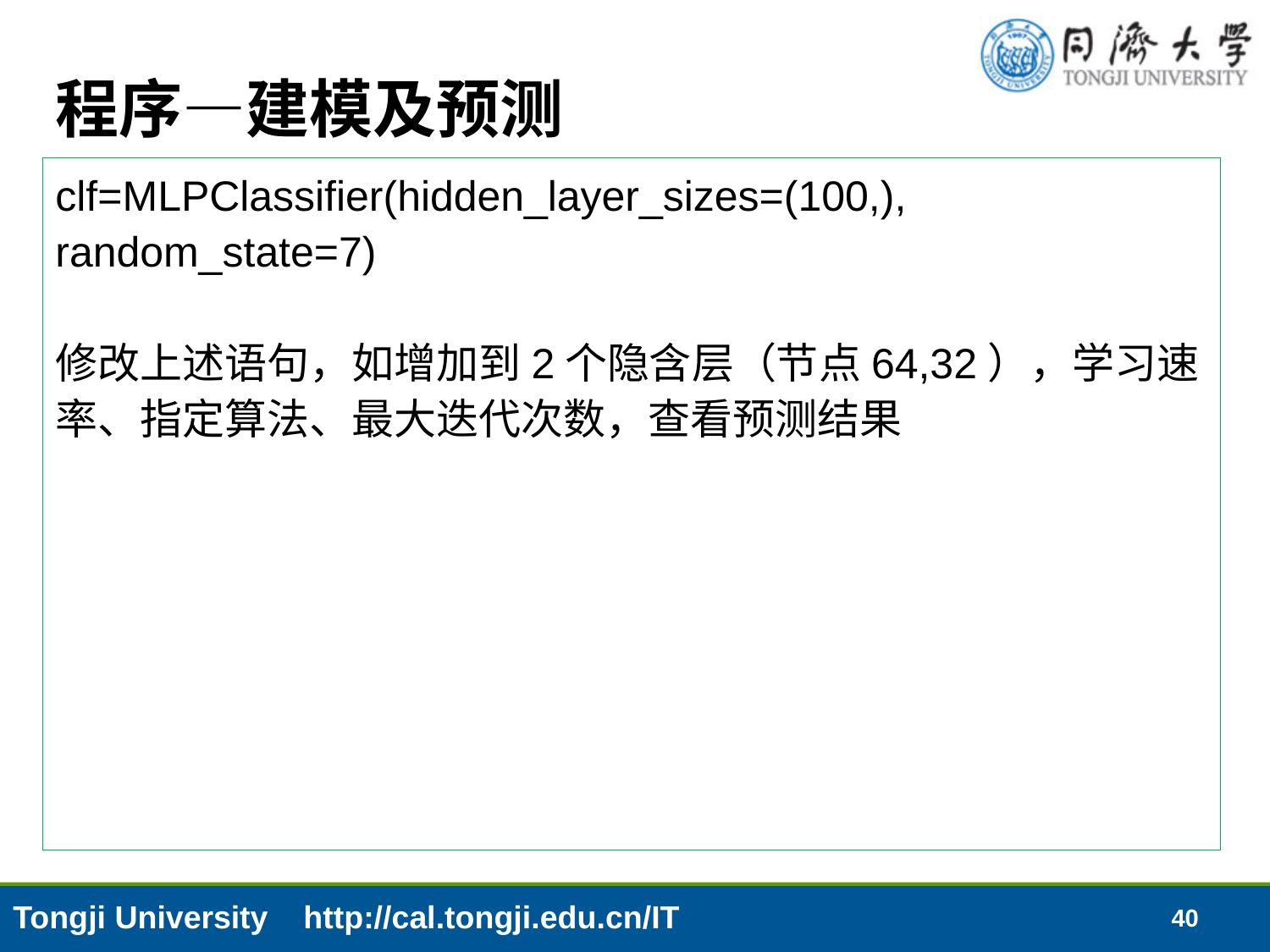

# 程序—建模及预测
clf=MLPClassifier(hidden_layer_sizes=(100,), random_state=7)

修改上述语句，如增加到2个隐含层（节点64,32），学习速率、指定算法、最大迭代次数，查看预测结果